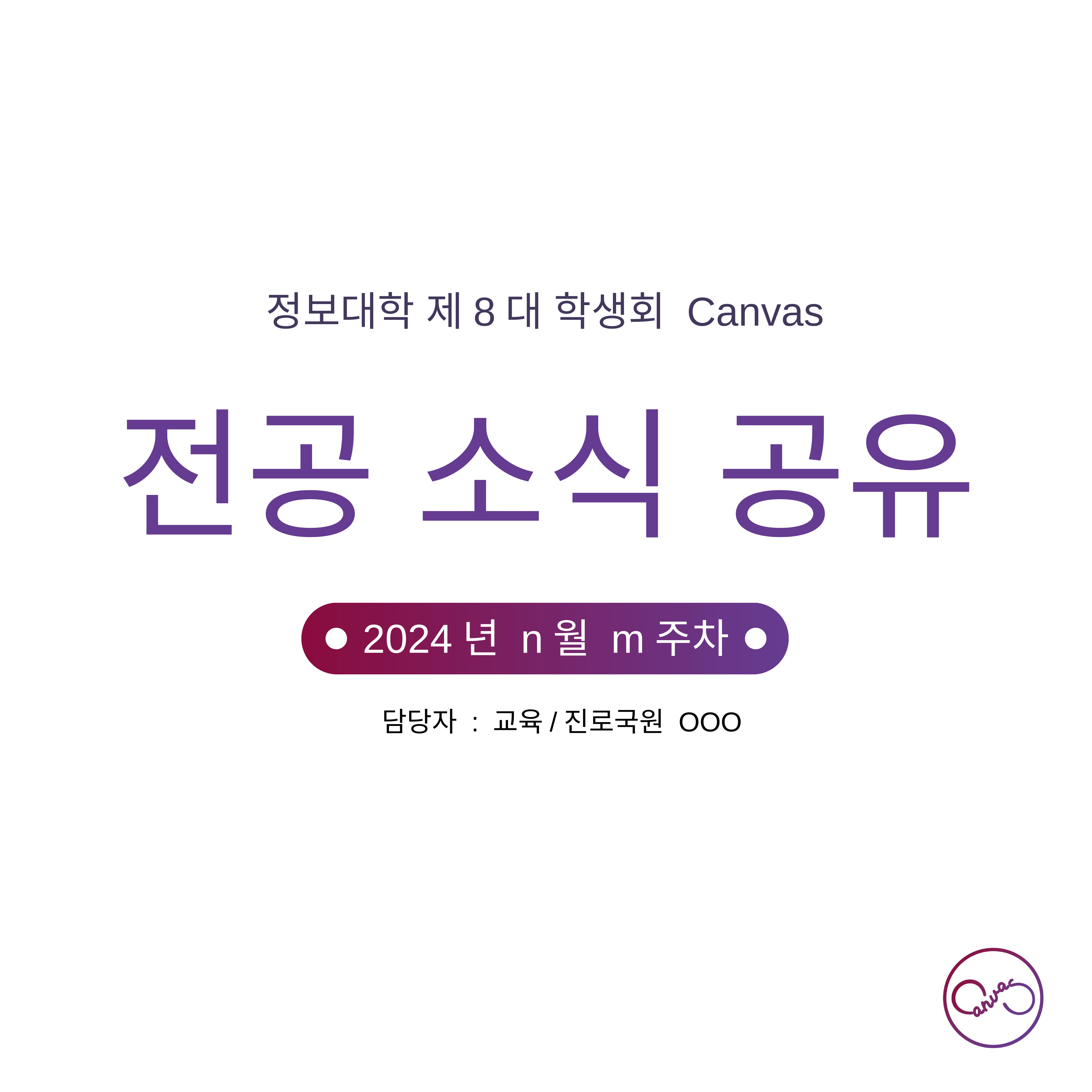

정보대학 제8대 학생회 Canvas
# 전공 소식 공유
2024년 n월 m주차
 담당자 : 교육/진로국원 OOO